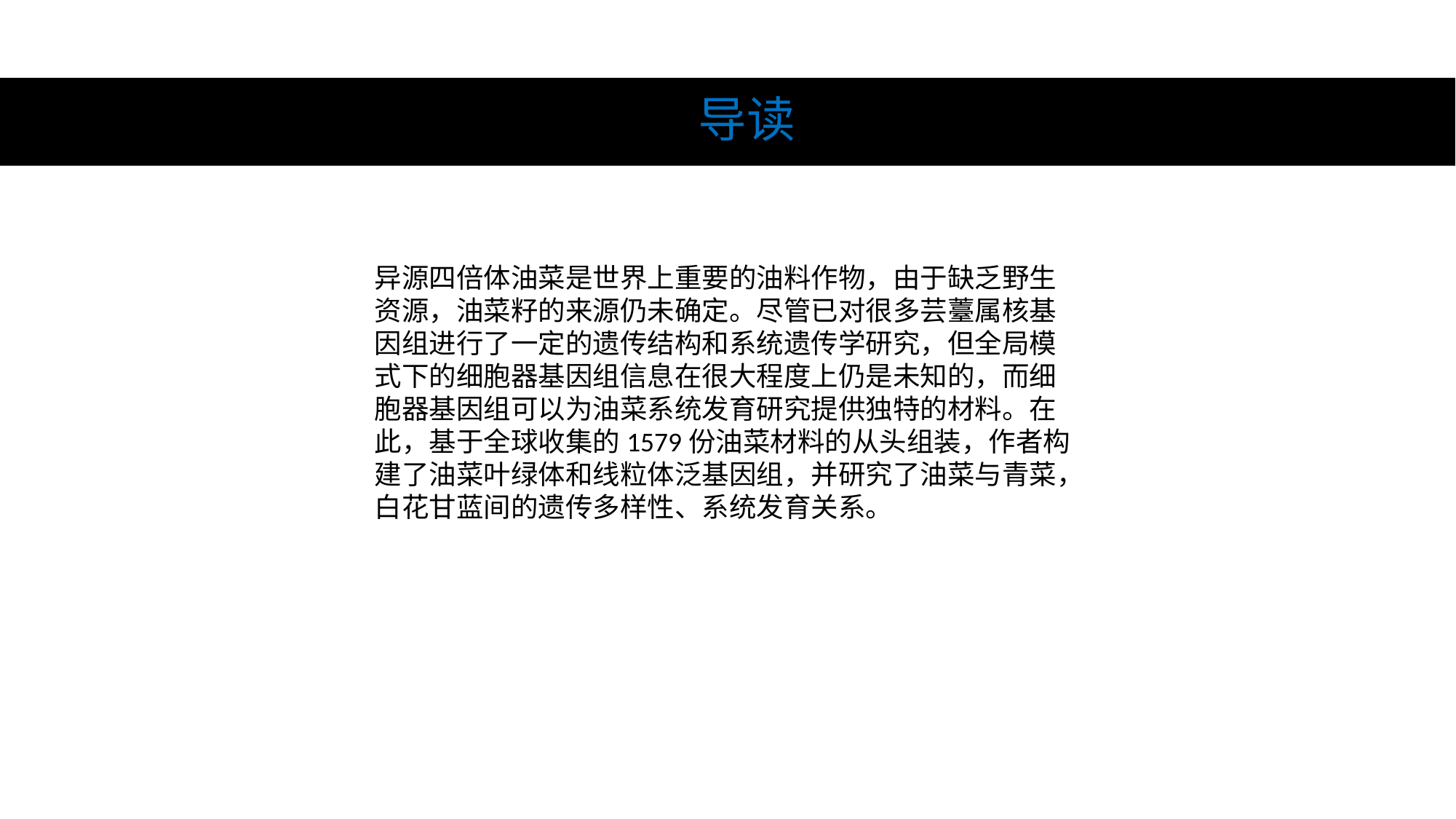

导读

异源四倍体油菜是世界上重要的油料作物，由于缺乏野生资源，油菜籽的来源仍未确定。尽管已对很多芸薹属核基因组进行了一定的遗传结构和系统遗传学研究，但全局模式下的细胞器基因组信息在很大程度上仍是未知的，而细胞器基因组可以为油菜系统发育研究提供独特的材料。在此，基于全球收集的1579份油菜材料的从头组装，作者构建了油菜叶绿体和线粒体泛基因组，并研究了油菜与青菜，白花甘蓝间的遗传多样性、系统发育关系。